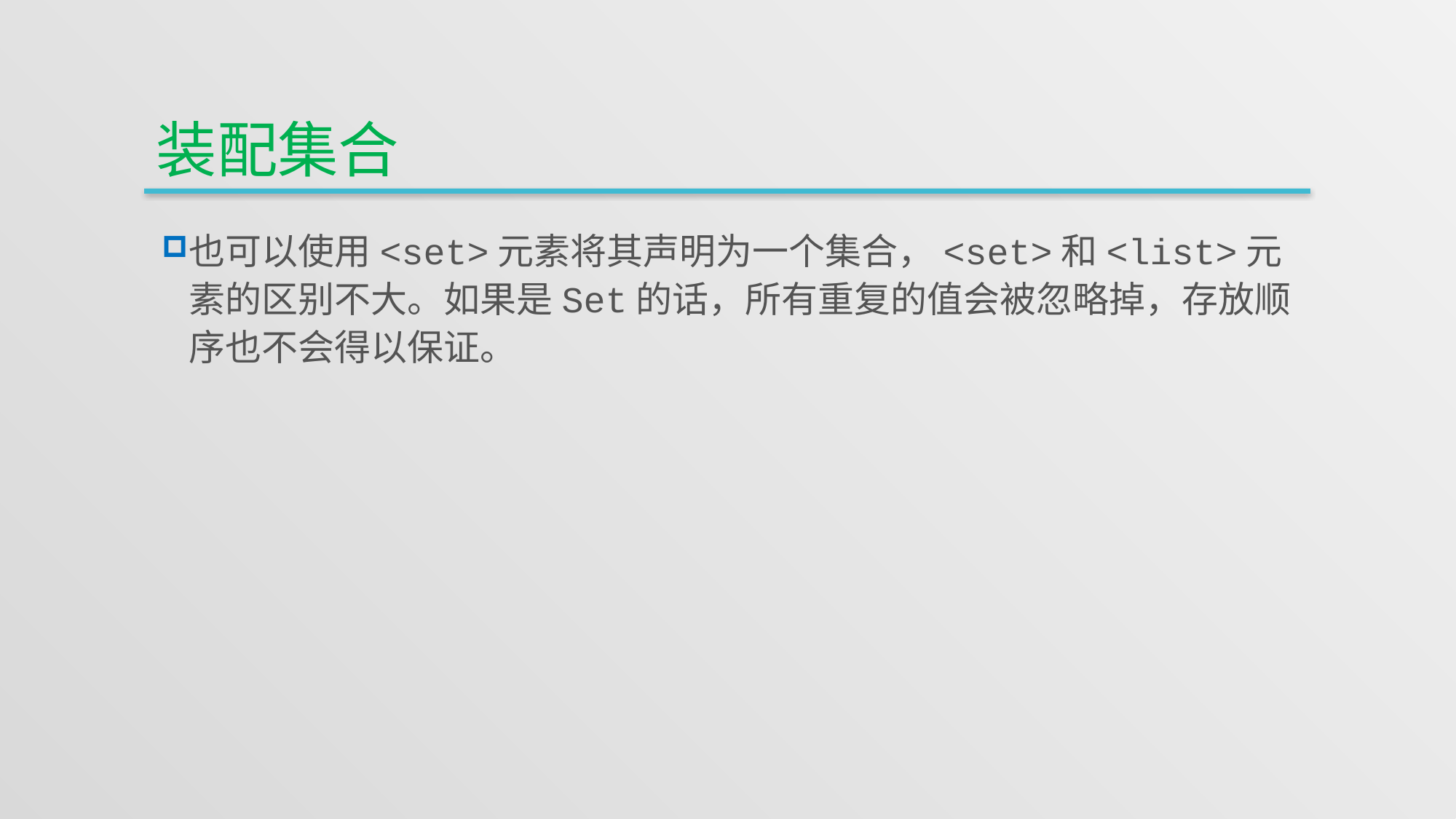

# 装配集合
也可以使用<set>元素将其声明为一个集合，<set>和<list>元素的区别不大。如果是Set的话，所有重复的值会被忽略掉，存放顺序也不会得以保证。